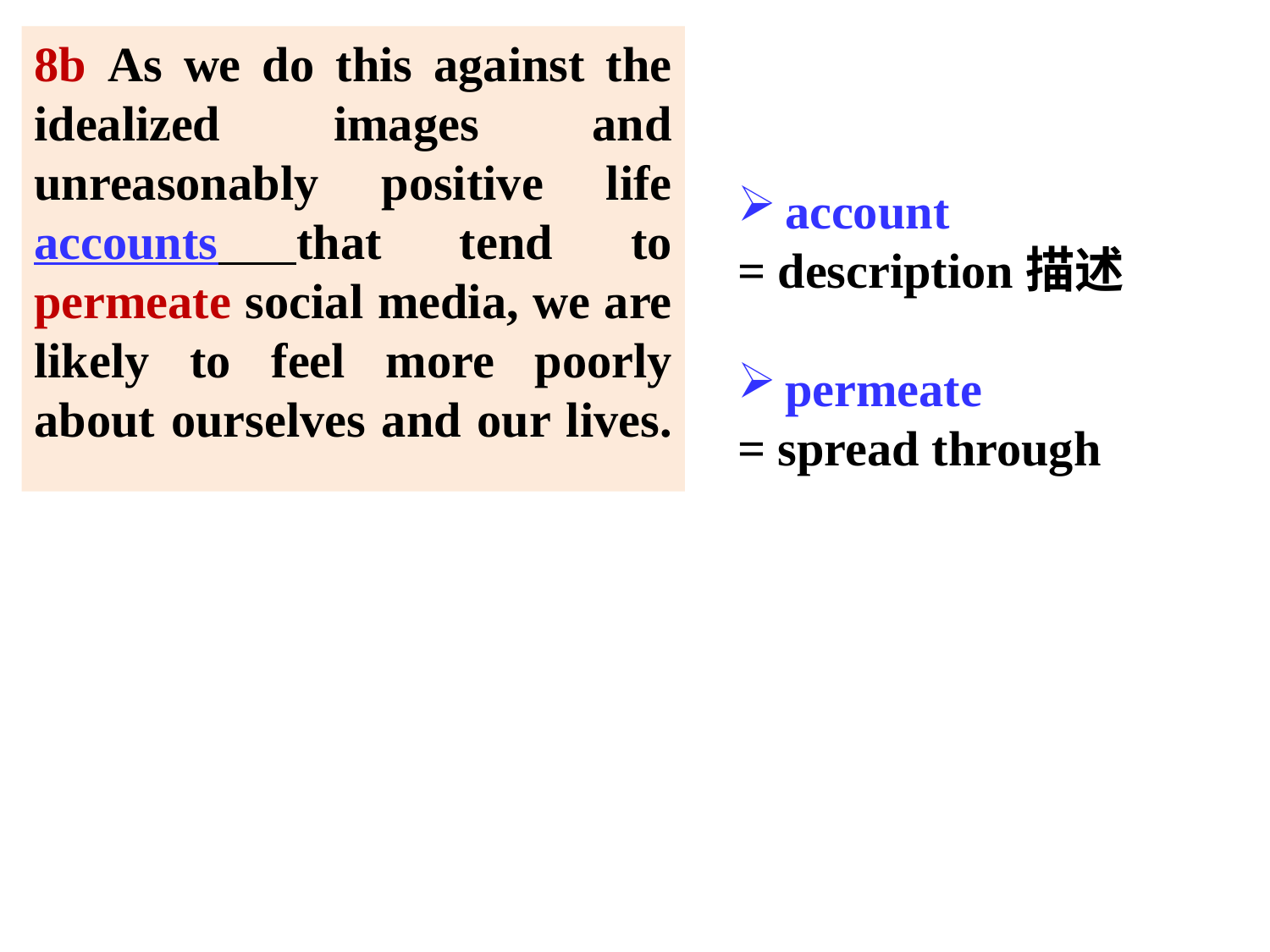

8b As we do this against the idealized images and unreasonably positive life accounts that tend to permeate social media, we are likely to feel more poorly about ourselves and our lives.

account
= description描述

permeate
= spread through